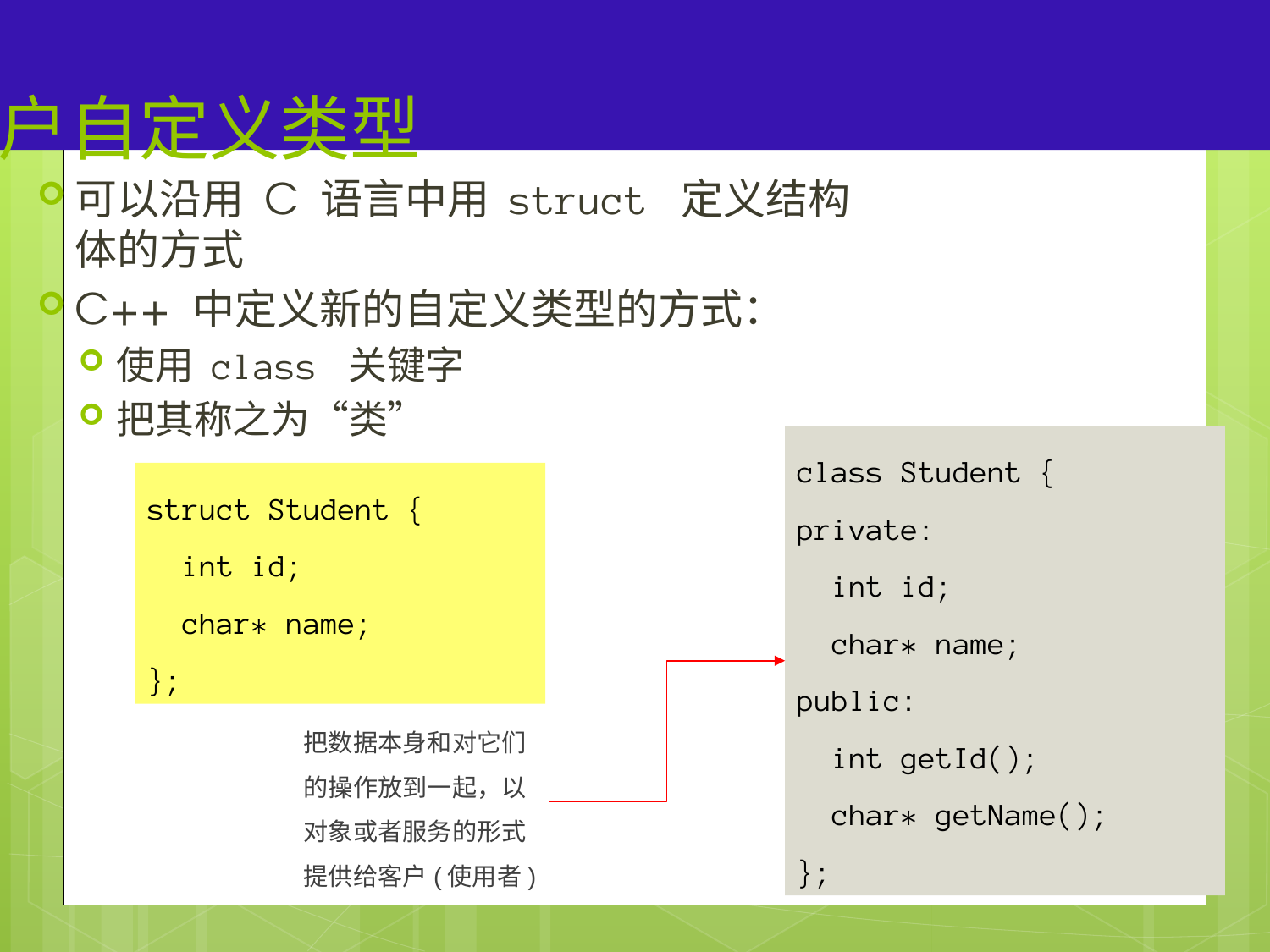

# 用户自定义类型
26
可以沿用 C 语言中用 struct 定义结构体的方式
C++ 中定义新的自定义类型的方式：
使用 class 关键字
把其称之为“类”
class Student {
private:
  int id;
  char* name;
public:
  int getId();
  char* getName();
};
struct Student {
  int id;
  char* name;
};
把数据本身和对它们
的操作放到一起，以
对象或者服务的形式
提供给客户(使用者)